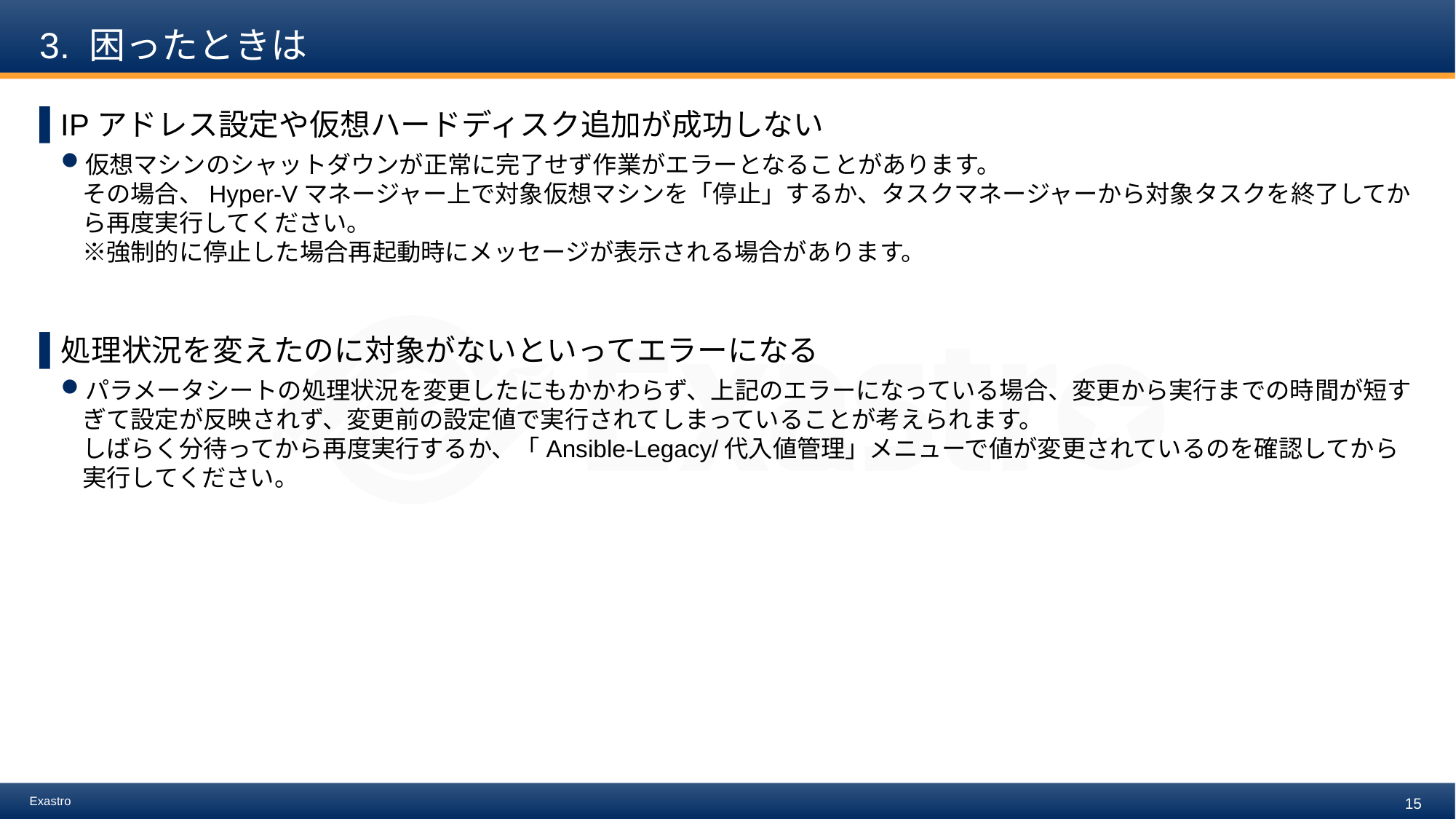

# 3. 困ったときは
IPアドレス設定や仮想ハードディスク追加が成功しない
仮想マシンのシャットダウンが正常に完了せず作業がエラーとなることがあります。
その場合、Hyper-Vマネージャー上で対象仮想マシンを「停止」するか、タスクマネージャーから対象タスクを終了してから再度実行してください。
※強制的に停止した場合再起動時にメッセージが表示される場合があります。
処理状況を変えたのに対象がないといってエラーになる
パラメータシートの処理状況を変更したにもかかわらず、上記のエラーになっている場合、変更から実行までの時間が短すぎて設定が反映されず、変更前の設定値で実行されてしまっていることが考えられます。
しばらく分待ってから再度実行するか、「Ansible-Legacy/代入値管理」メニューで値が変更されているのを確認してから実行してください。